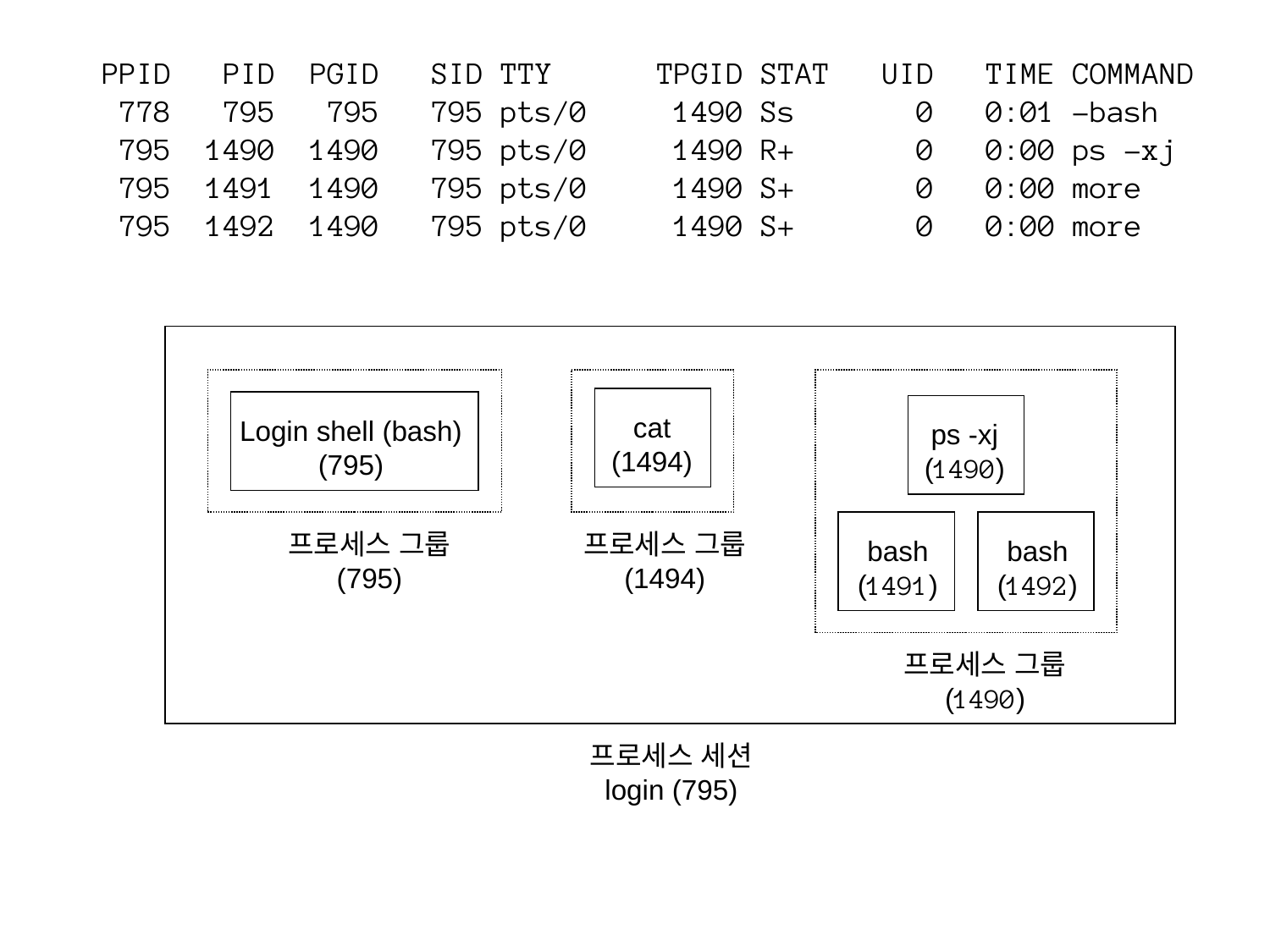

PPID   PID  PGID   SID TTY      TPGID STAT   UID   TIME COMMAND
  778   795   795   795 pts/0     1490 Ss       0   0:01 -bash
  795  1490  1490   795 pts/0     1490 R+       0   0:00 ps -xj
  795  1491  1490   795 pts/0     1490 S+       0   0:00 more
  795  1492  1490   795 pts/0     1490 S+       0   0:00 more

cat
(1494)
Login shell (bash)
(795)
ps -xj
(1490)

프로세스 그룹
(795)
프로세스 그룹
(1494)
bash
(1491)
bash
(1492)
프로세스 그룹
(1490)
프로세스 세션
login (795)